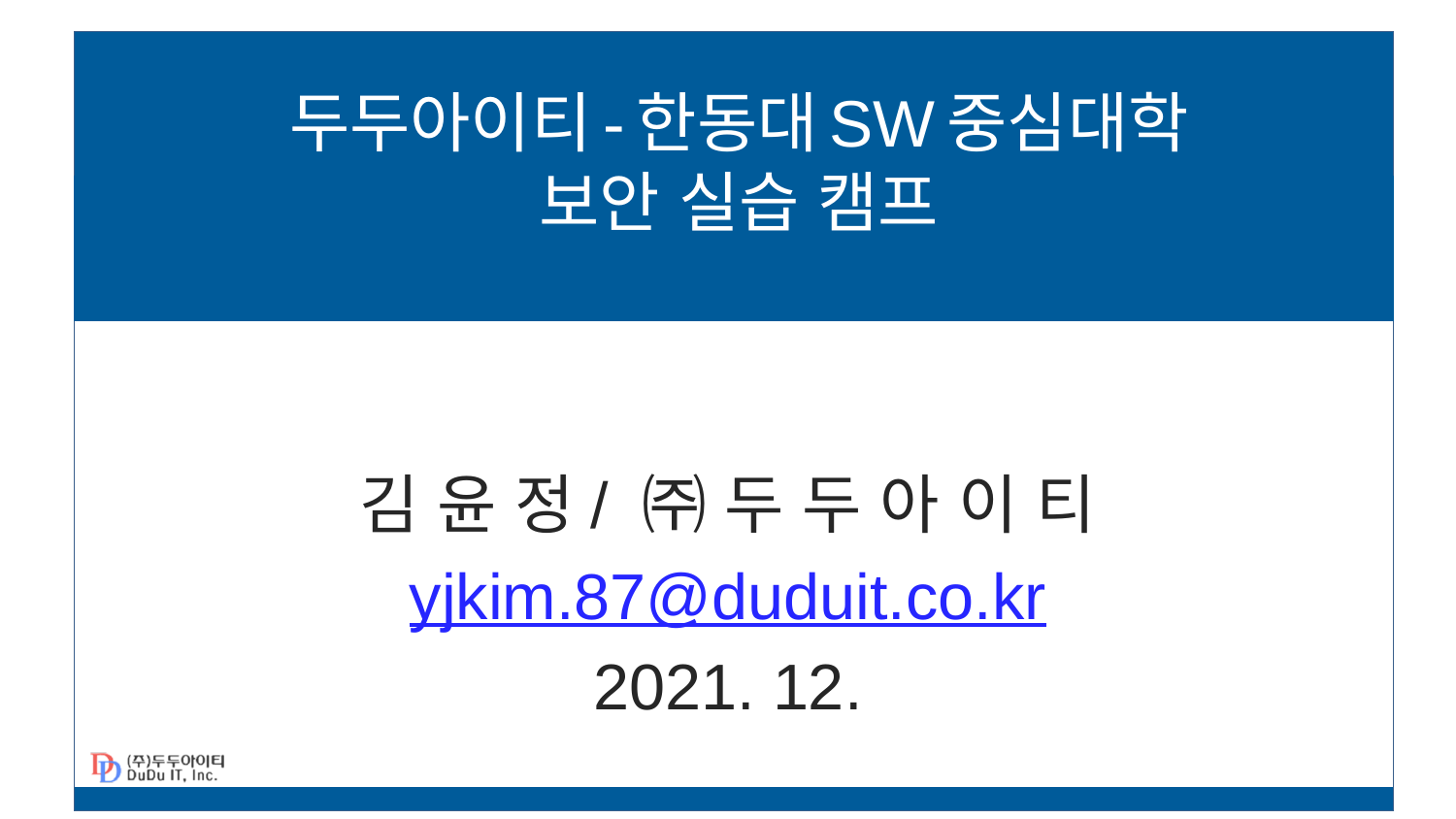

# 두두아이티-한동대SW중심대학 보안 실습 캠프
김 윤 정/ ㈜ 두 두 아 이 티
yjkim.87@duduit.co.kr
2021. 12.